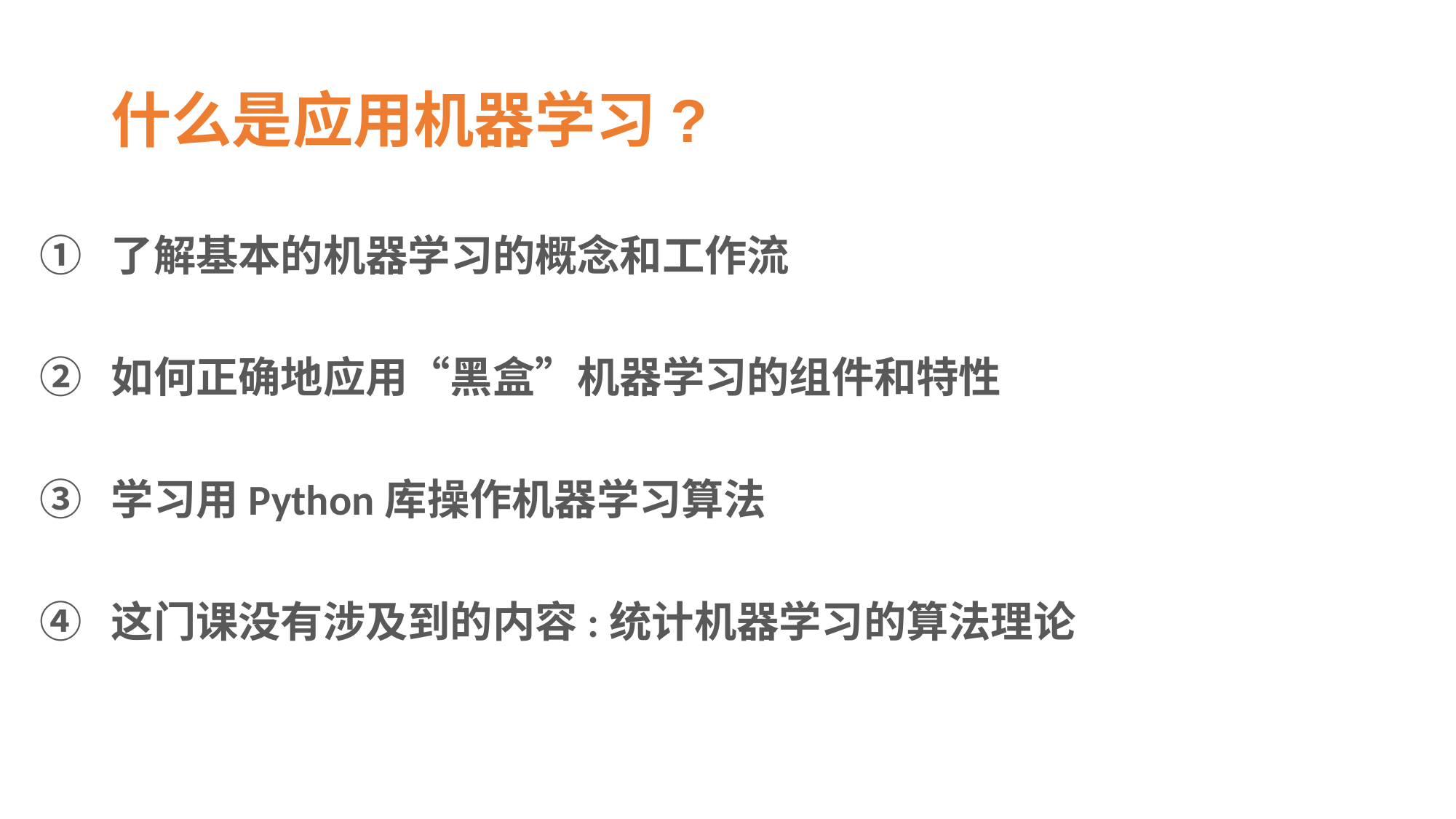

# 什么是应用机器学习?
了解基本的机器学习的概念和工作流

如何正确地应用“黑盒”机器学习的组件和特性

学习用Python库操作机器学习算法

这门课没有涉及到的内容:统计机器学习的算法理论